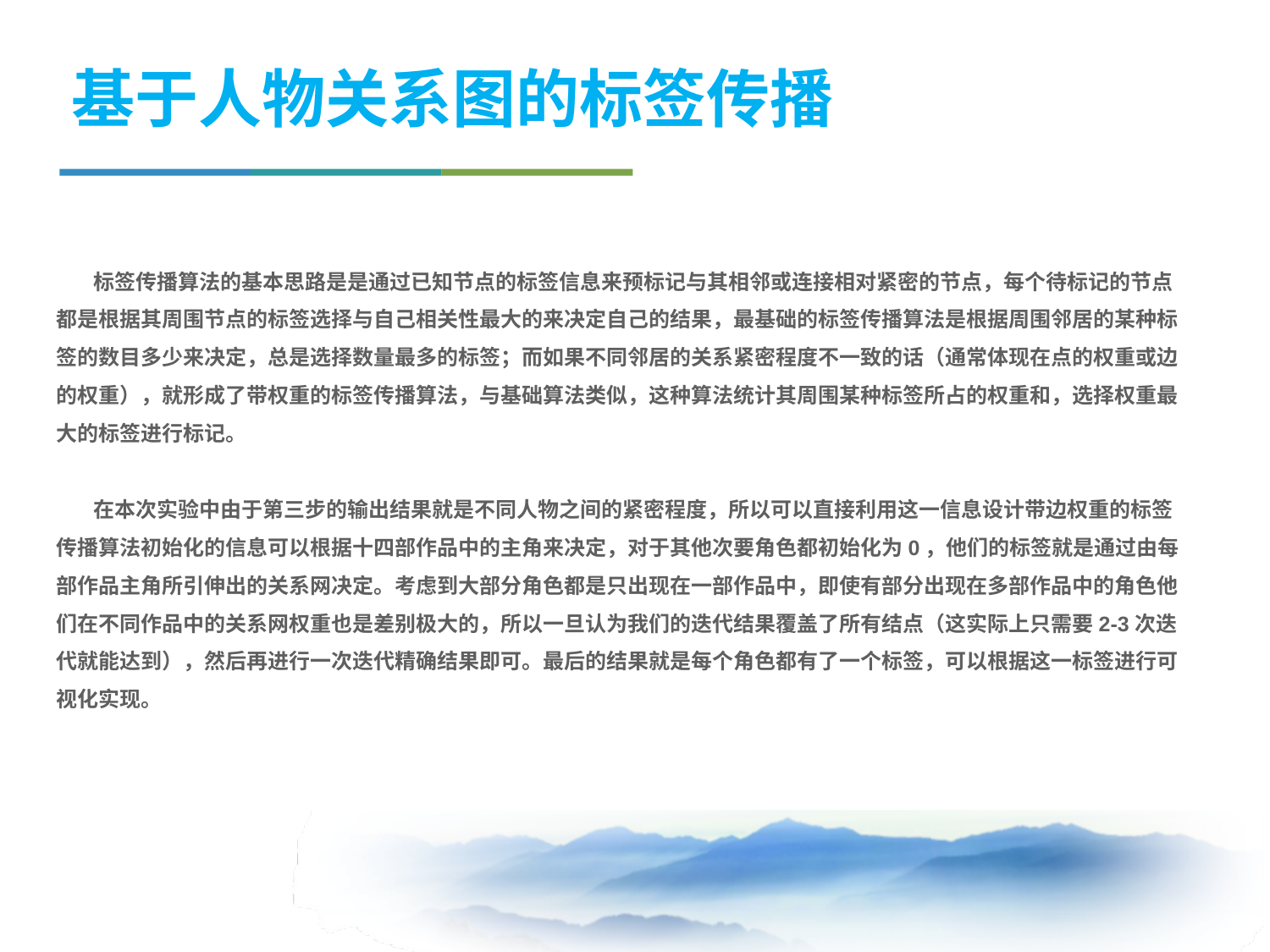

基于人物关系图的标签传播

标签传播算法的基本思路是是通过已知节点的标签信息来预标记与其相邻或连接相对紧密的节点，每个待标记的节点都是根据其周围节点的标签选择与自己相关性最大的来决定自己的结果，最基础的标签传播算法是根据周围邻居的某种标签的数目多少来决定，总是选择数量最多的标签；而如果不同邻居的关系紧密程度不一致的话（通常体现在点的权重或边的权重），就形成了带权重的标签传播算法，与基础算法类似，这种算法统计其周围某种标签所占的权重和，选择权重最大的标签进行标记。

在本次实验中由于第三步的输出结果就是不同人物之间的紧密程度，所以可以直接利用这一信息设计带边权重的标签传播算法初始化的信息可以根据十四部作品中的主角来决定，对于其他次要角色都初始化为0，他们的标签就是通过由每部作品主角所引伸出的关系网决定。考虑到大部分角色都是只出现在一部作品中，即使有部分出现在多部作品中的角色他们在不同作品中的关系网权重也是差别极大的，所以一旦认为我们的迭代结果覆盖了所有结点（这实际上只需要2-3次迭代就能达到），然后再进行一次迭代精确结果即可。最后的结果就是每个角色都有了一个标签，可以根据这一标签进行可视化实现。